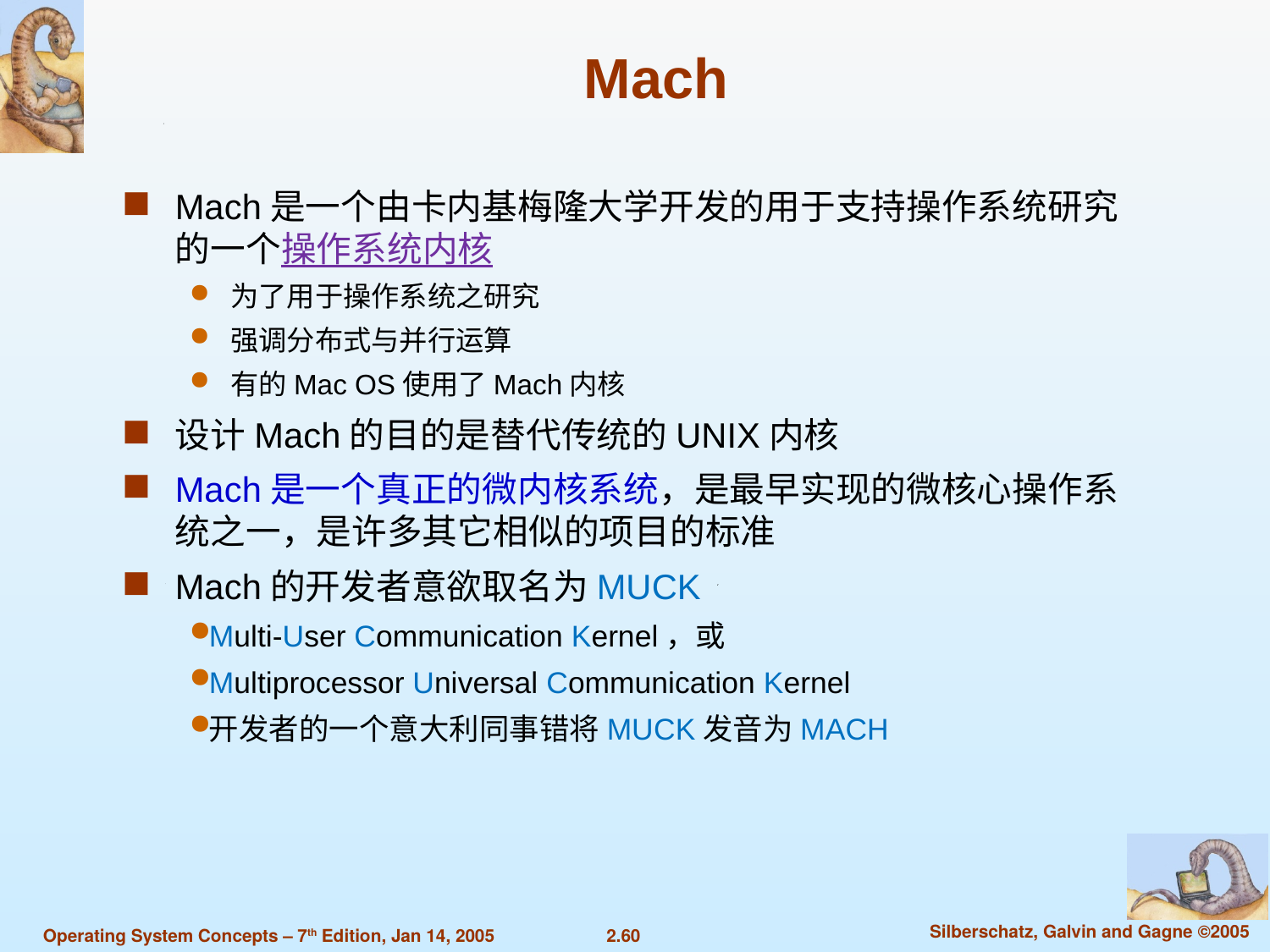

# Mach
Mach是一个由卡内基梅隆大学开发的用于支持操作系统研究的一个操作系统内核
为了用于操作系统之研究
强调分布式与并行运算
有的Mac OS使用了Mach内核
设计Mach的目的是替代传统的UNIX内核
Mach是一个真正的微内核系统，是最早实现的微核心操作系统之一，是许多其它相似的项目的标准
Mach的开发者意欲取名为MUCK
Multi-User Communication Kernel，或
Multiprocessor Universal Communication Kernel
开发者的一个意大利同事错将MUCK发音为MACH